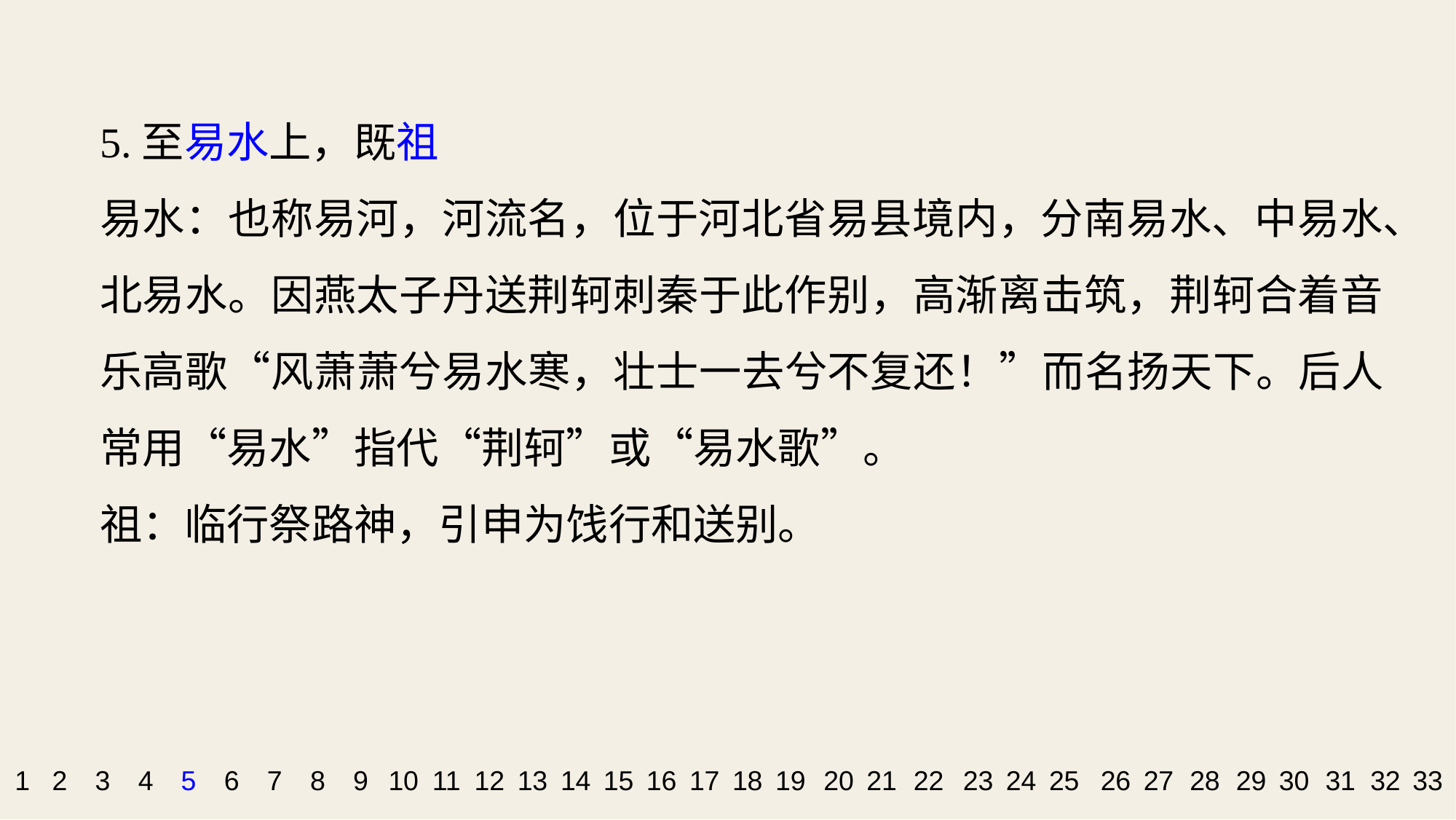

5.至易水上，既祖
易水：也称易河，河流名，位于河北省易县境内，分南易水、中易水、北易水。因燕太子丹送荆轲刺秦于此作别，高渐离击筑，荆轲合着音乐高歌“风萧萧兮易水寒，壮士一去兮不复还！”而名扬天下。后人常用“易水”指代“荆轲”或“易水歌”。
祖：临行祭路神，引申为饯行和送别。
1
2
3
4
5
6
7
8
9
10
11
12
13
14
15
16
17
18
19
20
21
22
23
24
25
26
27
28
29
30
31
32
33